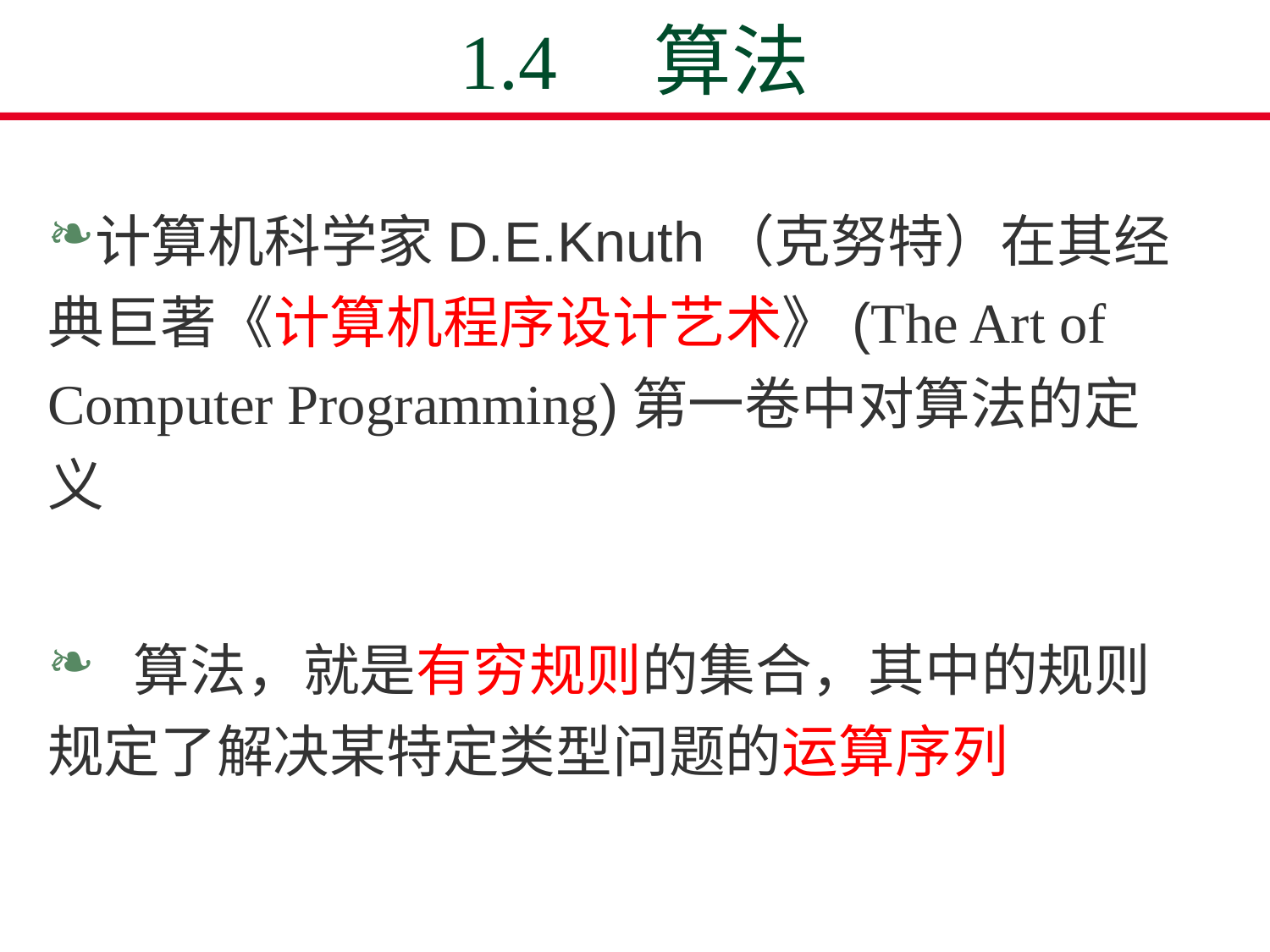

# 1.4　算法

计算机科学家D.E.Knuth（克努特）在其经典巨著《计算机程序设计艺术》(The Art of Computer Programming)第一卷中对算法的定义

  算法，就是有穷规则的集合，其中的规则规定了解决某特定类型问题的运算序列